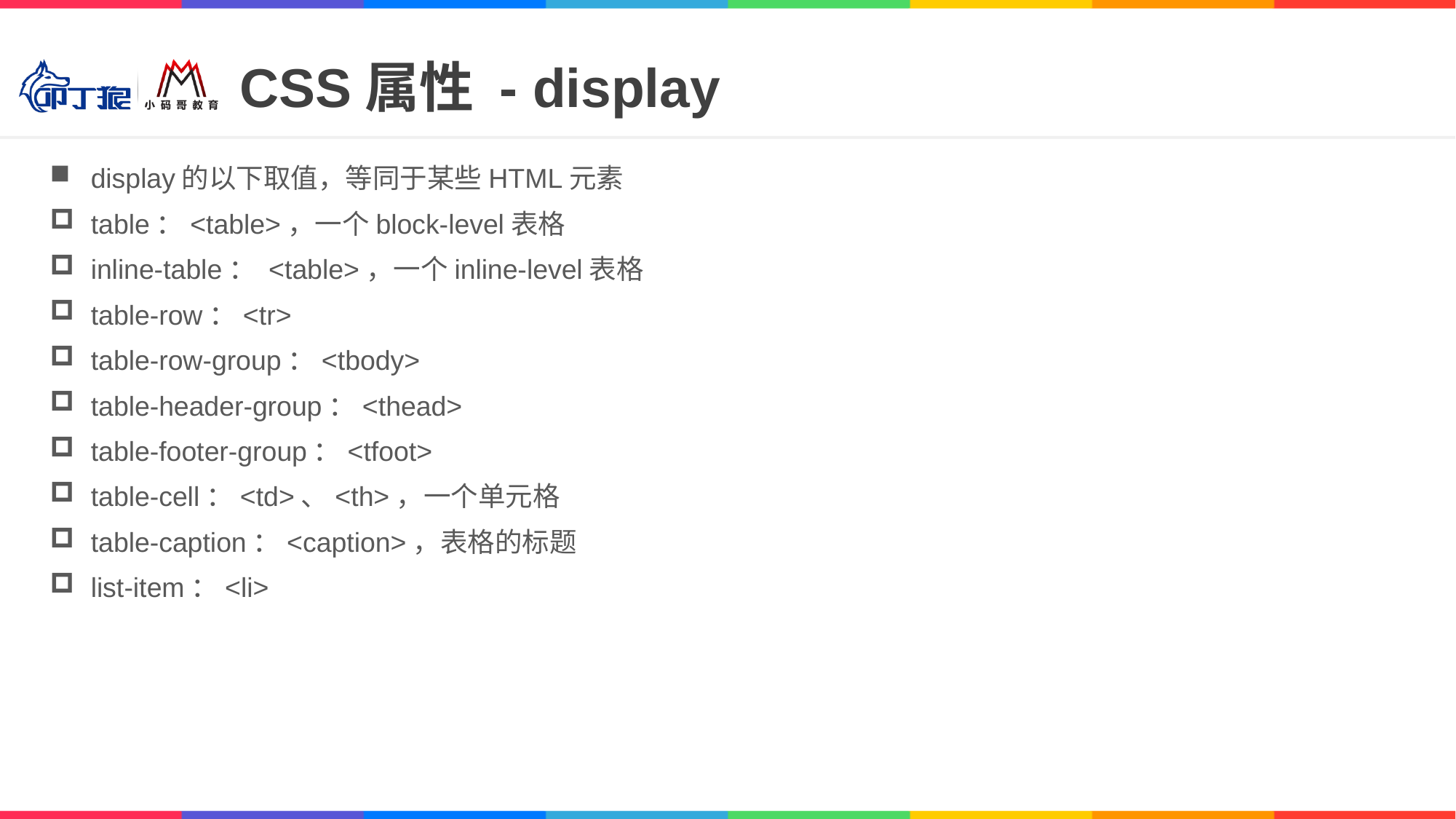

# CSS属性 - display

display的以下取值，等同于某些HTML元素
table：<table>，一个block-level表格
inline-table： <table>，一个inline-level表格
table-row：<tr>
table-row-group：<tbody>
table-header-group：<thead>
table-footer-group：<tfoot>
table-cell：<td>、<th>，一个单元格
table-caption：<caption>，表格的标题
list-item：<li>